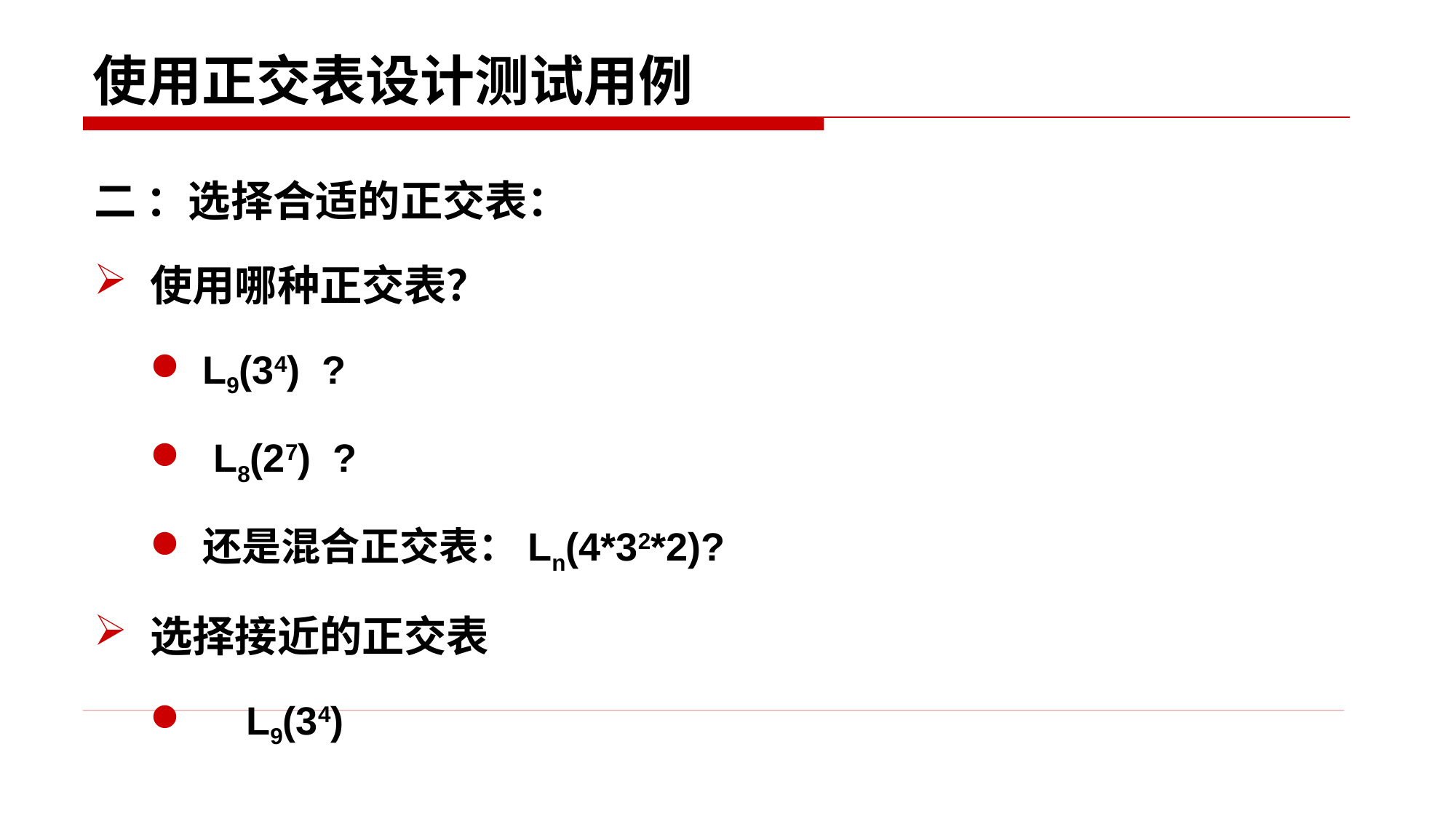

# 使用正交表设计测试用例
二 ：选择合适的正交表：
使用哪种正交表？
L9(34)  ?
 L8(27)  ?
还是混合正交表：Ln(4*32*2)?
选择接近的正交表
    L9(34)